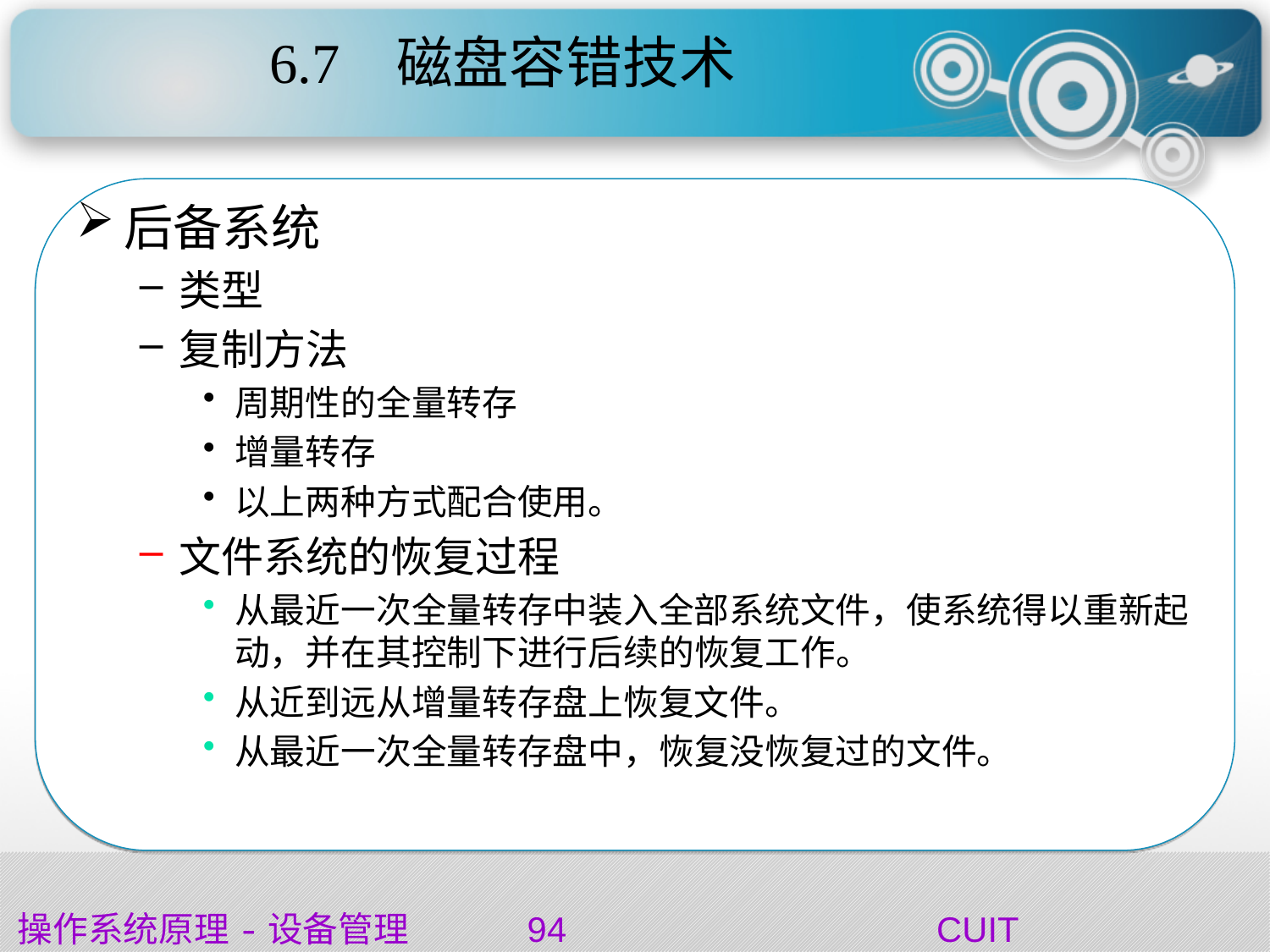

# 6.7   磁盘容错技术
后备系统
类型
复制方法
周期性的全量转存
增量转存
以上两种方式配合使用。
文件系统的恢复过程
从最近一次全量转存中装入全部系统文件，使系统得以重新起动，并在其控制下进行后续的恢复工作。
从近到远从增量转存盘上恢复文件。
从最近一次全量转存盘中，恢复没恢复过的文件。